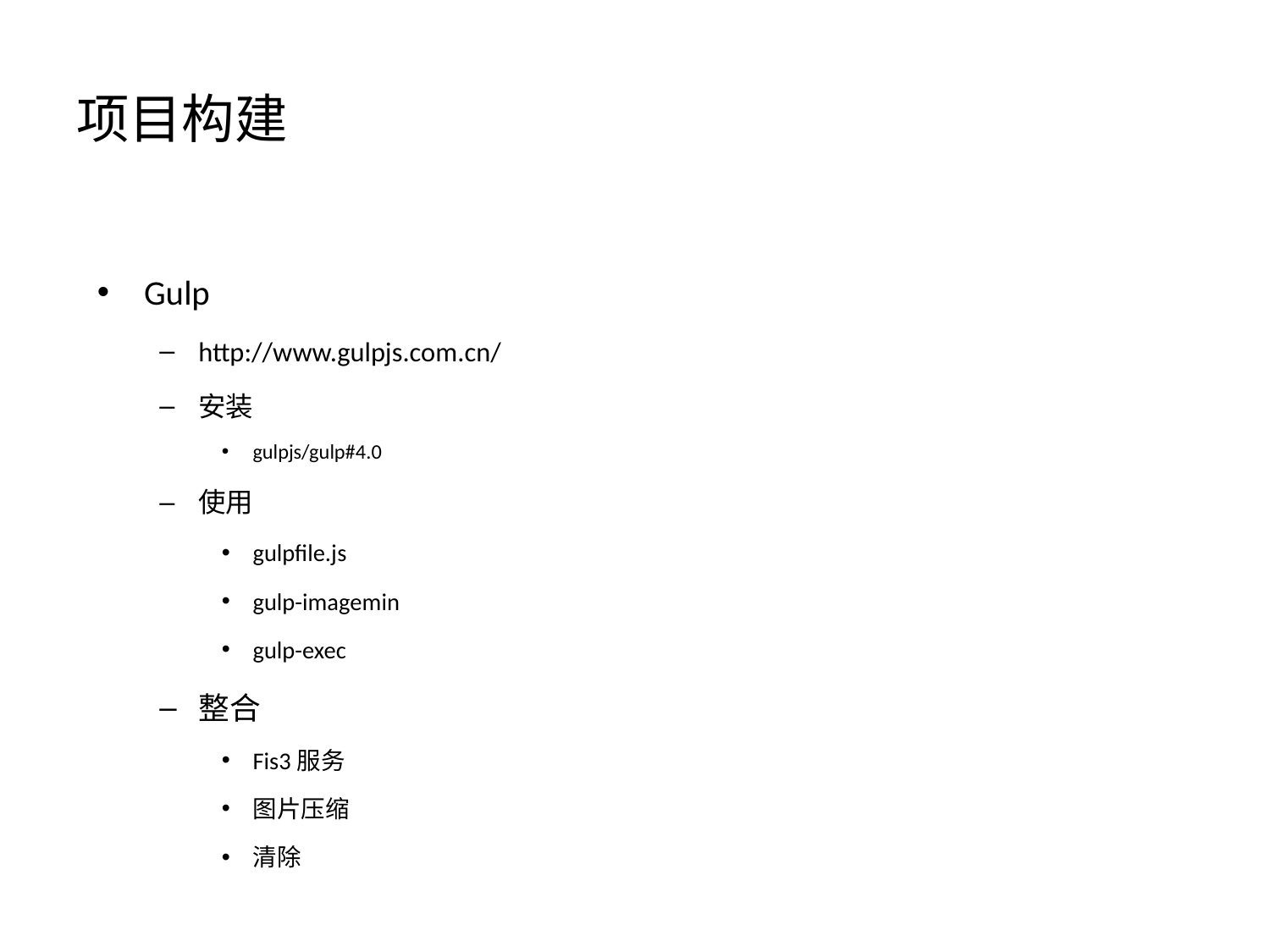

# 项目构建

Gulp
http://www.gulpjs.com.cn/
安装
gulpjs/gulp#4.0
使用
gulpfile.js
gulp-imagemin
gulp-exec
整合
Fis3服务
图片压缩
清除